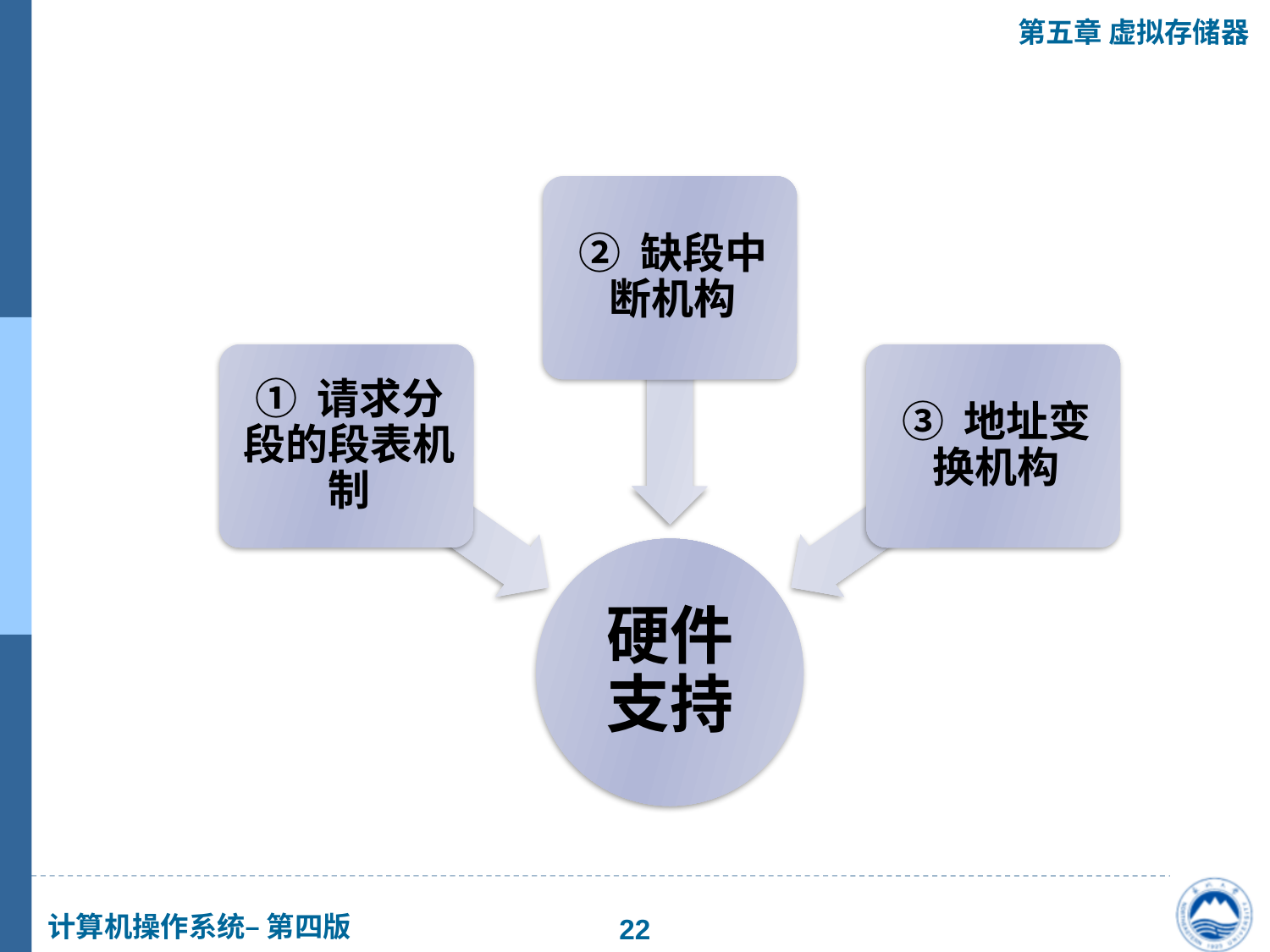

硬件支持
① 请求分段的段表机制
② 缺段中断机构
③ 地址变换机构